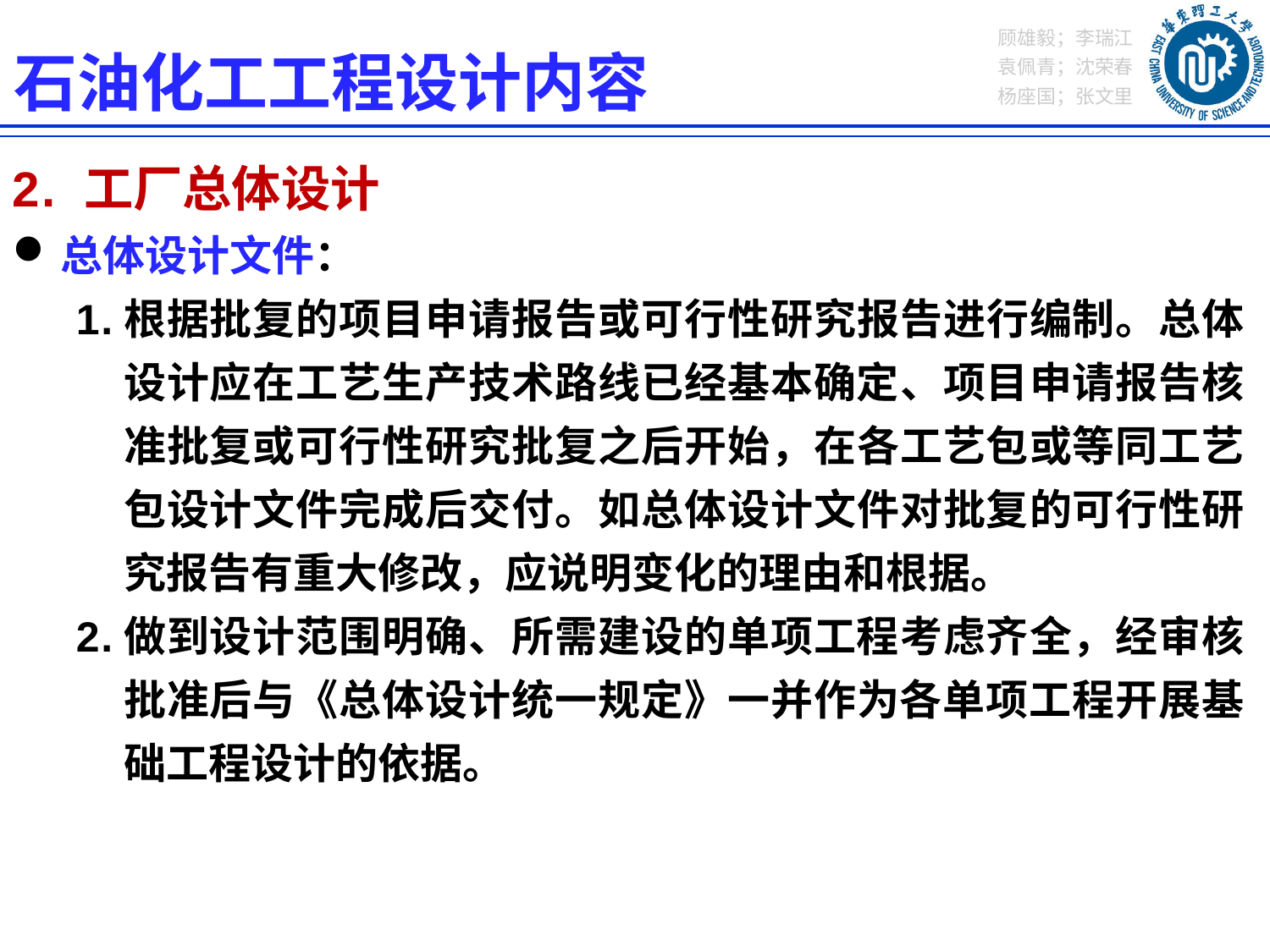

石油化工工程设计内容
工厂总体设计
总体设计文件：
根据批复的项目申请报告或可行性研究报告进行编制。总体设计应在工艺生产技术路线已经基本确定、项目申请报告核准批复或可行性研究批复之后开始，在各工艺包或等同工艺包设计文件完成后交付。如总体设计文件对批复的可行性研究报告有重大修改，应说明变化的理由和根据。
做到设计范围明确、所需建设的单项工程考虑齐全，经审核批准后与《总体设计统一规定》一并作为各单项工程开展基础工程设计的依据。